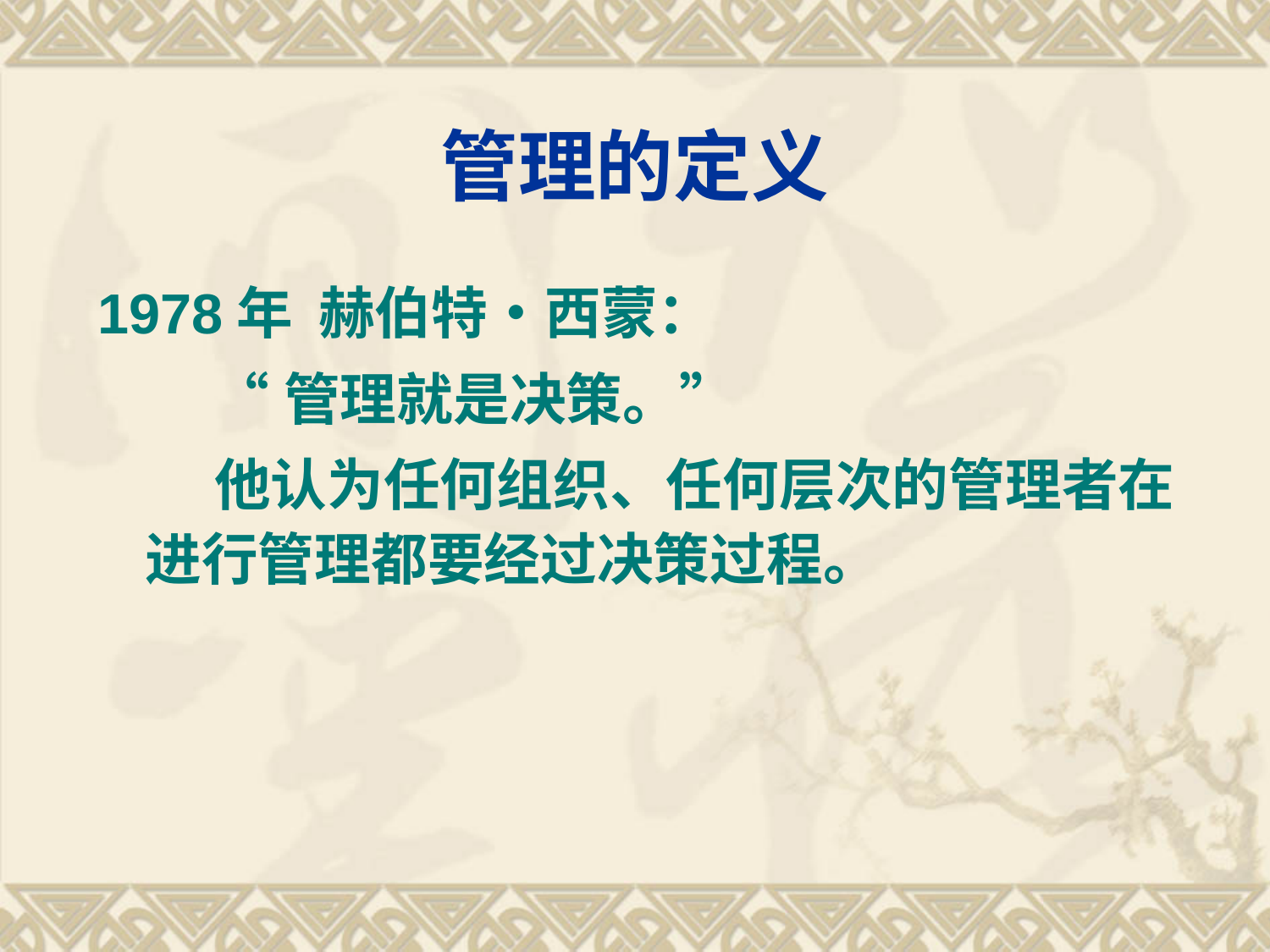

# 管理的定义
1978年  赫伯特•西蒙：
         “管理就是决策。”
        他认为任何组织、任何层次的管理者在进行管理都要经过决策过程。